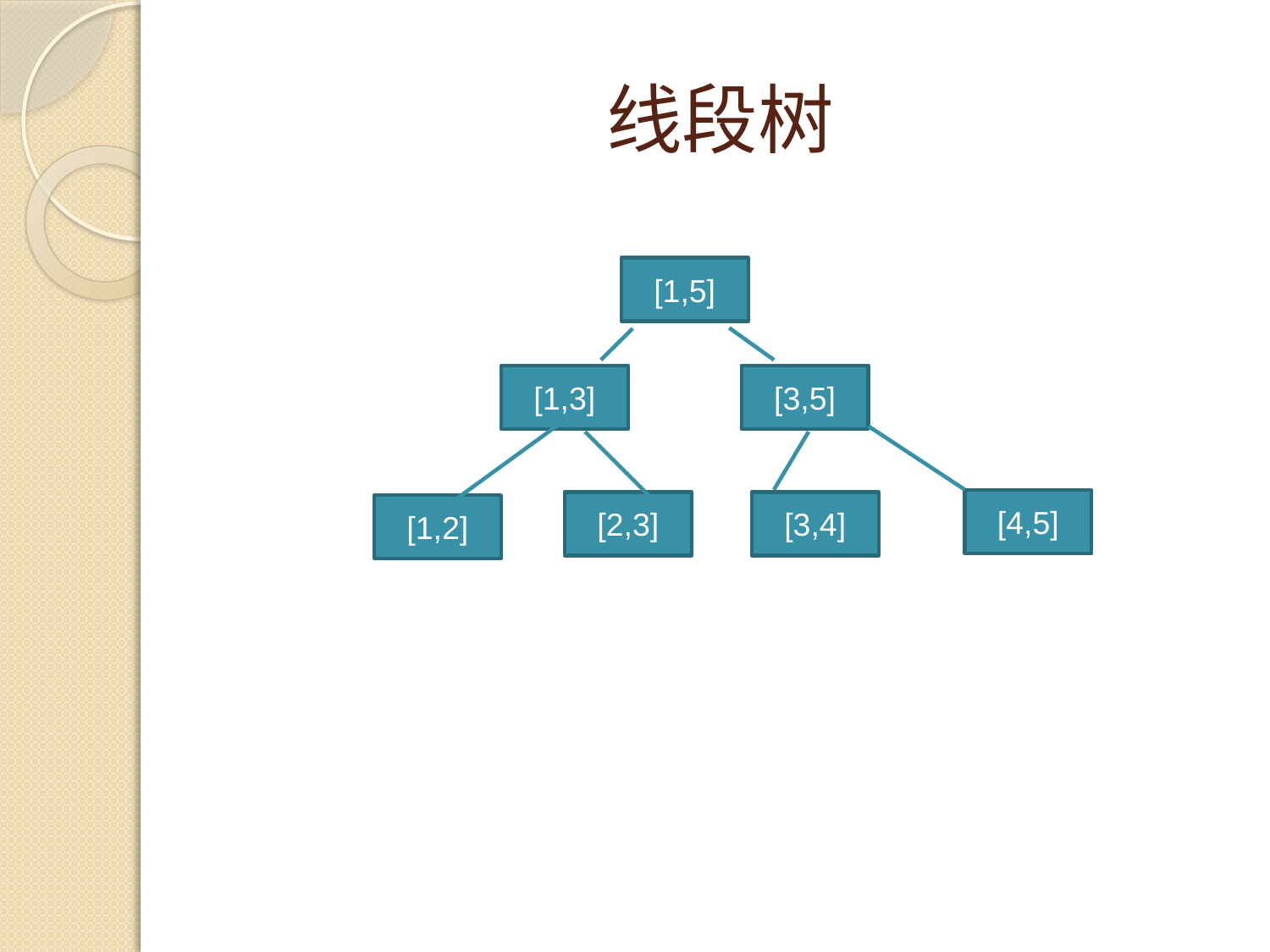

# 线段树
[1,5]
[1,3]
[3,5]
[4,5]
[2,3]
[3,4]
[1,2]